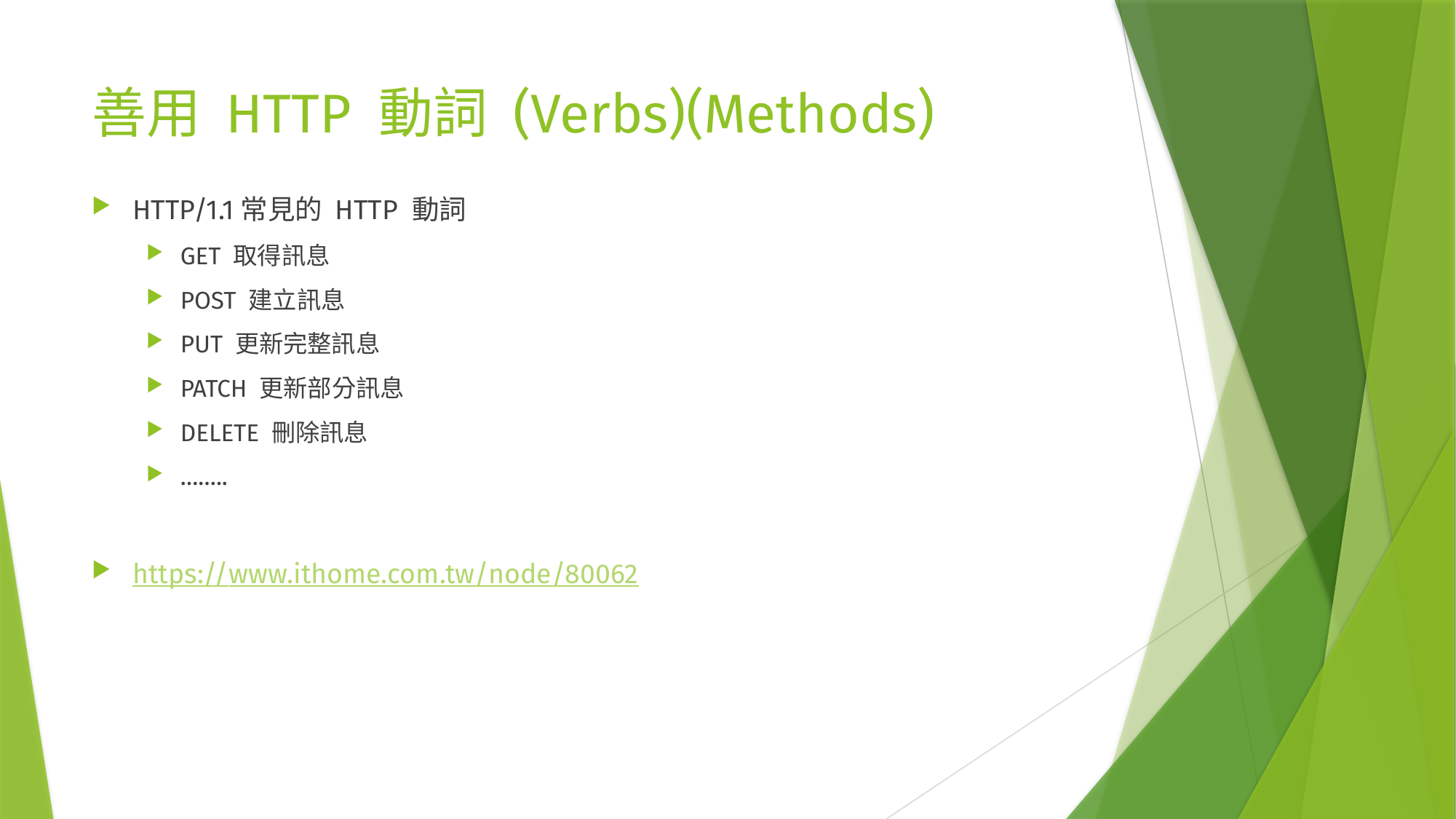

# 善用 HTTP 動詞 (Verbs)(Methods)
HTTP/1.1常見的 HTTP 動詞
GET 取得訊息
POST 建立訊息
PUT 更新完整訊息
PATCH 更新部分訊息
DELETE 刪除訊息
……..

https://www.ithome.com.tw/node/80062